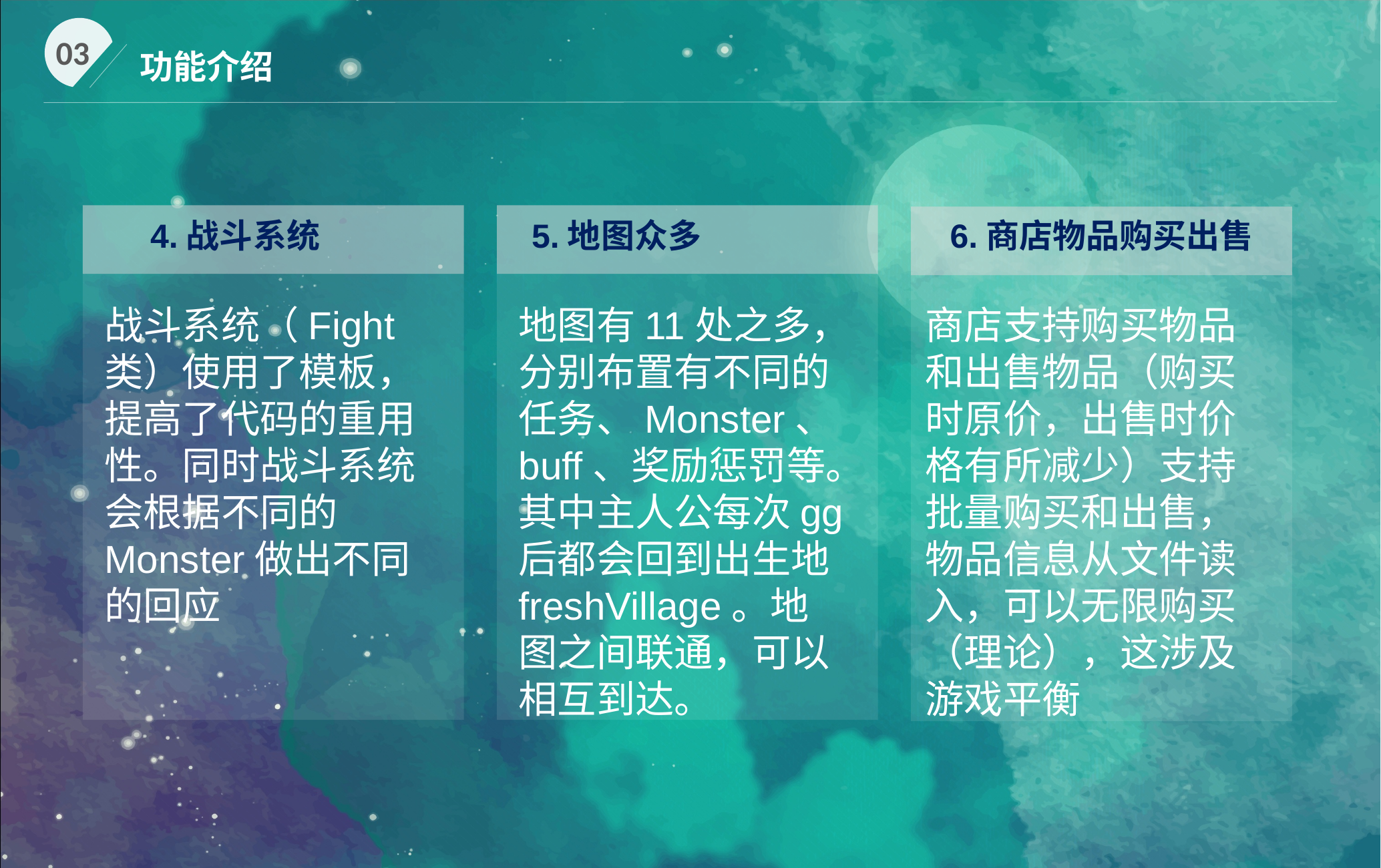

03
功能介绍

4.战斗系统
战斗系统（Fight类）使用了模板，提高了代码的重用性。同时战斗系统会根据不同的Monster做出不同的回应

5.地图众多
地图有11处之多，分别布置有不同的任务、Monster、buff、奖励惩罚等。
其中主人公每次gg后都会回到出生地freshVillage。地图之间联通，可以相互到达。

6.商店物品购买出售
商店支持购买物品和出售物品（购买时原价，出售时价格有所减少）支持批量购买和出售，物品信息从文件读入，可以无限购买（理论），这涉及游戏平衡